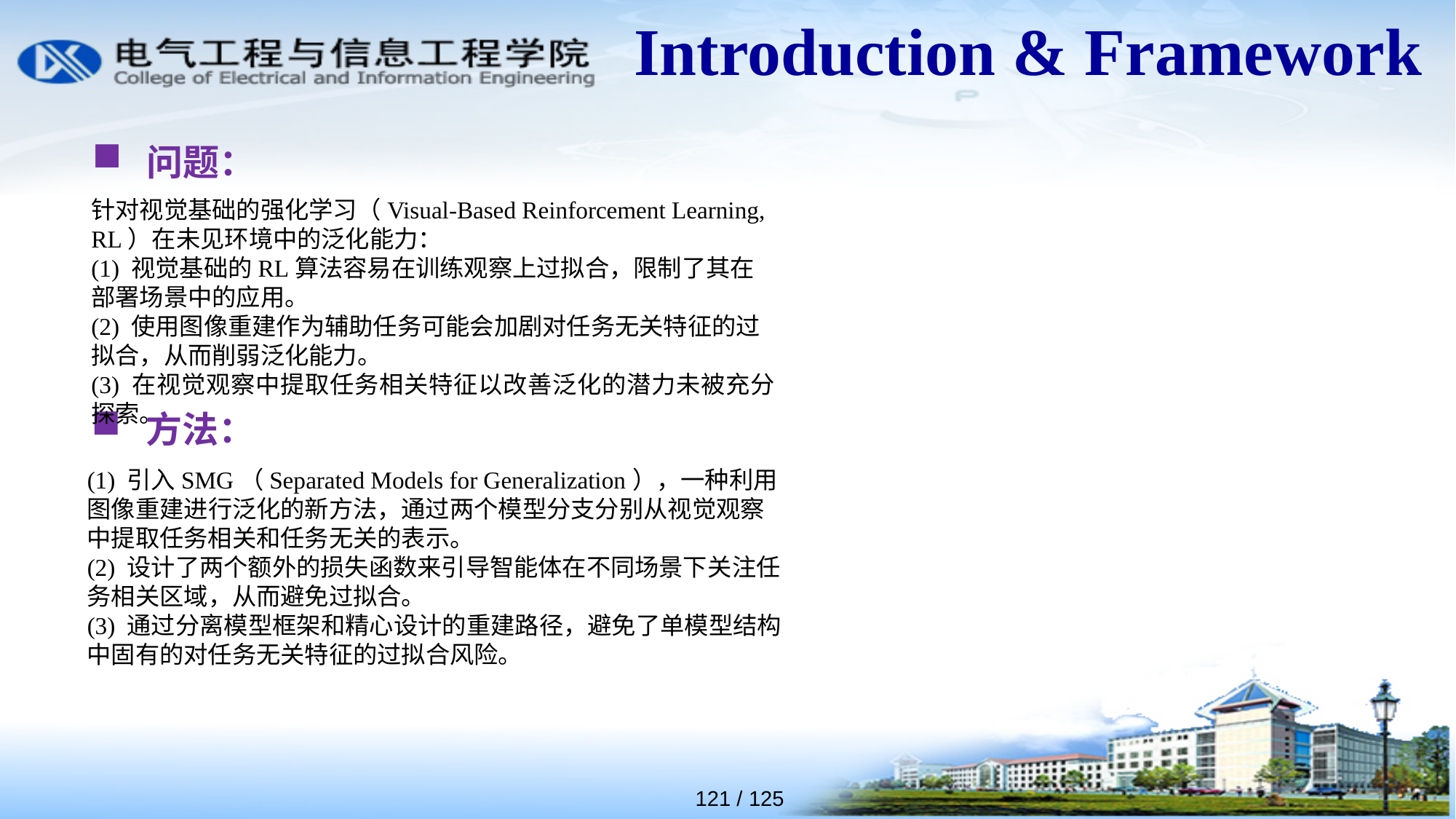

Introduction & Framework
问题：
针对视觉基础的强化学习（Visual-Based Reinforcement Learning, RL）在未见环境中的泛化能力：
(1) 视觉基础的RL算法容易在训练观察上过拟合，限制了其在部署场景中的应用。
(2) 使用图像重建作为辅助任务可能会加剧对任务无关特征的过拟合，从而削弱泛化能力。
(3) 在视觉观察中提取任务相关特征以改善泛化的潜力未被充分探索。
方法：
(1) 引入SMG（Separated Models for Generalization），一种利用图像重建进行泛化的新方法，通过两个模型分支分别从视觉观察中提取任务相关和任务无关的表示。
(2) 设计了两个额外的损失函数来引导智能体在不同场景下关注任务相关区域，从而避免过拟合。
(3) 通过分离模型框架和精心设计的重建路径，避免了单模型结构中固有的对任务无关特征的过拟合风险。
121 / 125